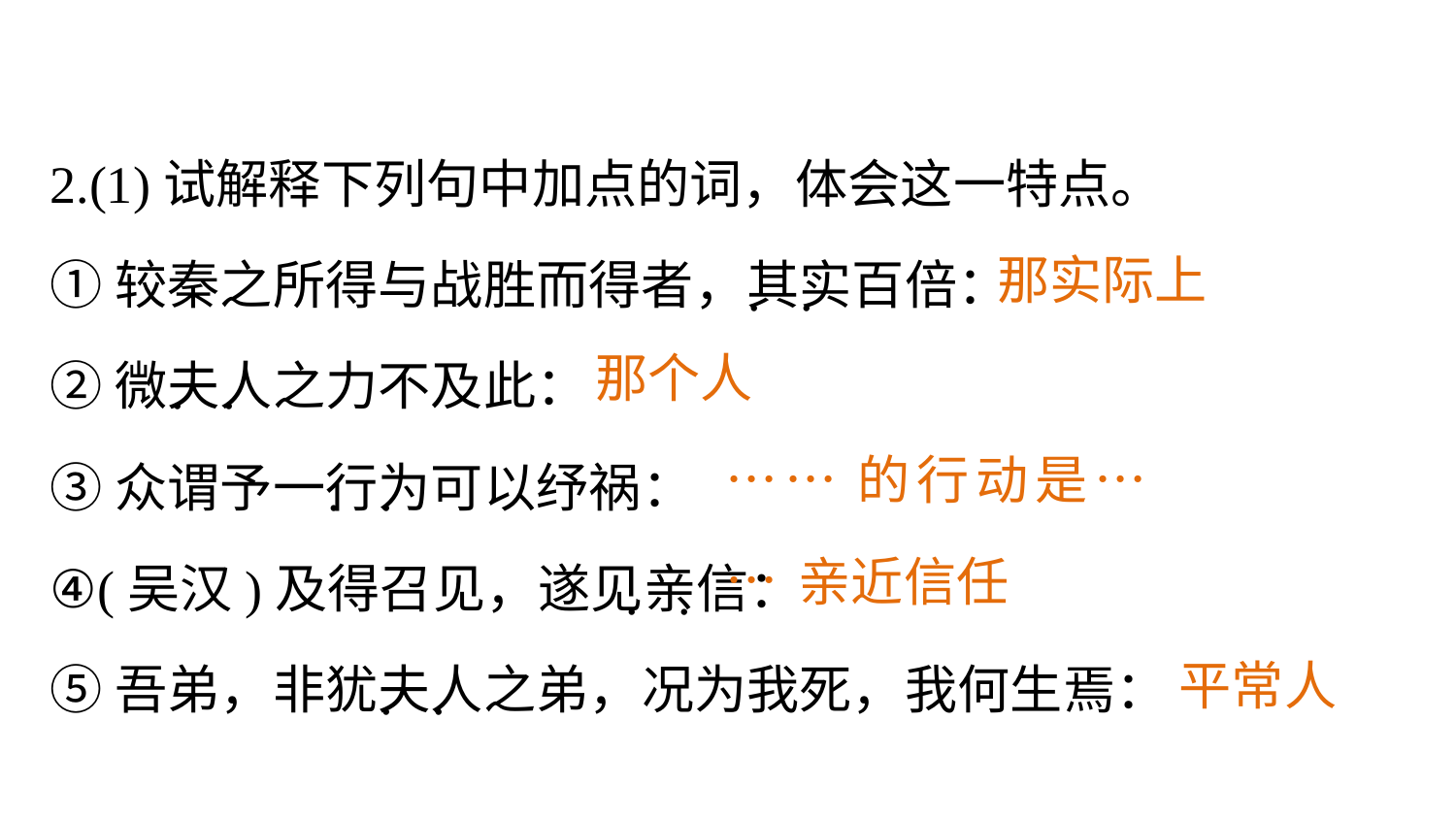

2.(1)试解释下列句中加点的词，体会这一特点。
①较秦之所得与战胜而得者，其实百倍：
②微夫人之力不及此：
③众谓予一行为可以纾祸：
④(吴汉)及得召见，遂见亲信：
⑤吾弟，非犹夫人之弟，况为我死，我何生焉：
那实际上
.   .
那个人
.   .
……的行动是……
.   .
亲近信任
.   .
平常人
.   .